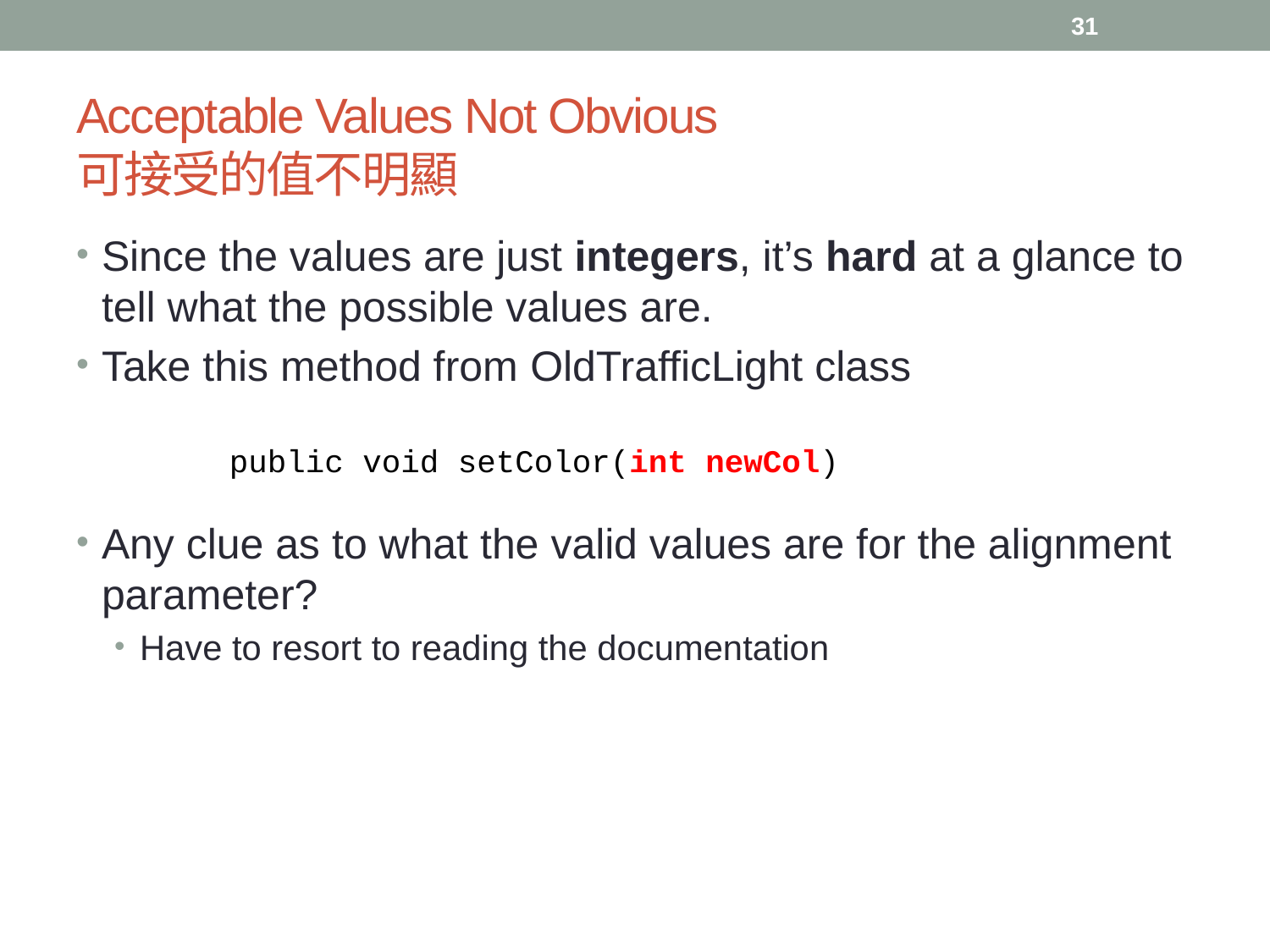

31
# Acceptable Values Not Obvious 可接受的值不明顯
Since the values are just integers, it’s hard at a glance to tell what the possible values are.
Take this method from OldTrafficLight class

Any clue as to what the valid values are for the alignment parameter?
Have to resort to reading the documentation

public void setColor(int newCol)